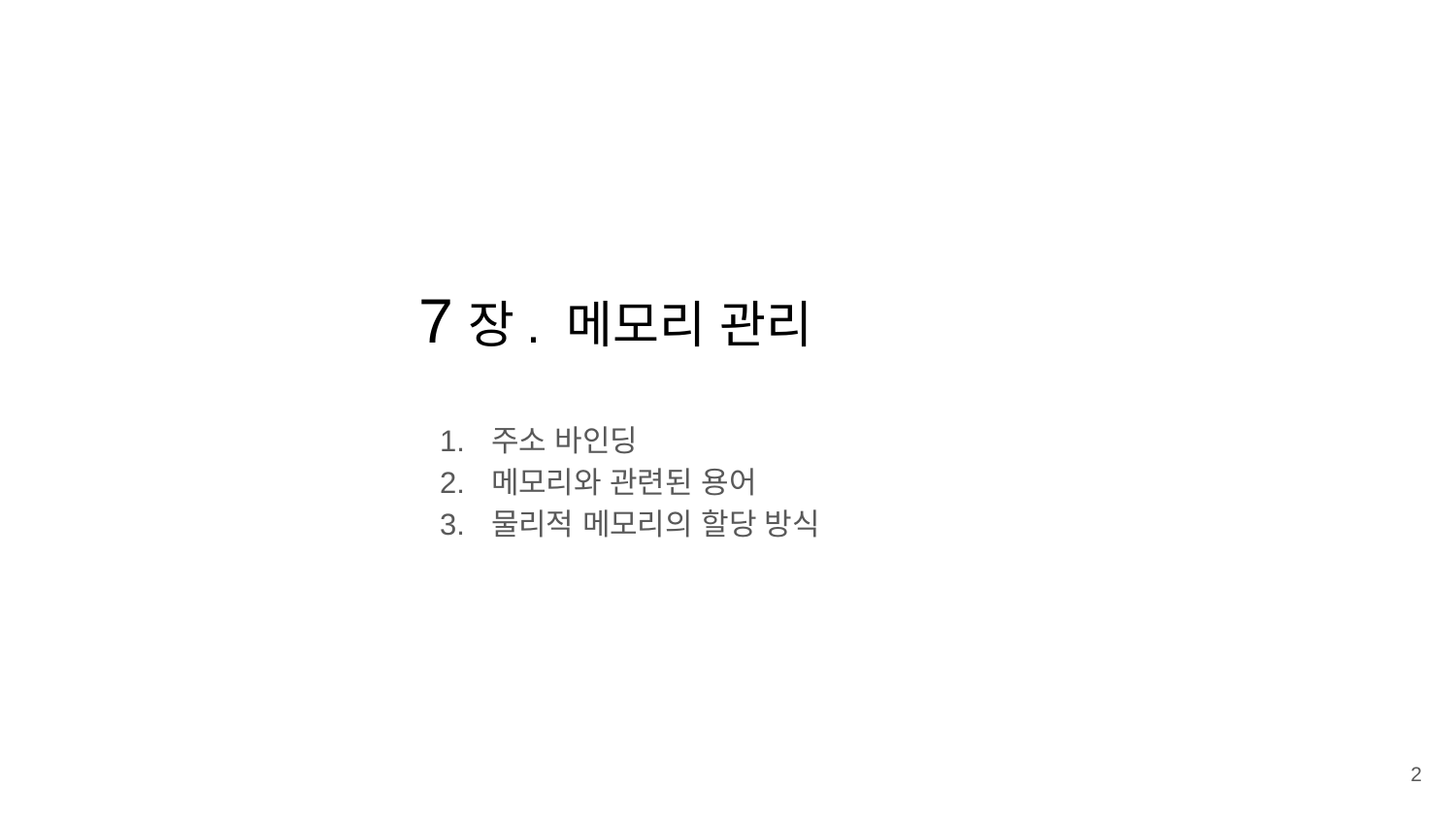

7장. 메모리 관리

주소 바인딩
메모리와 관련된 용어
물리적 메모리의 할당 방식
2